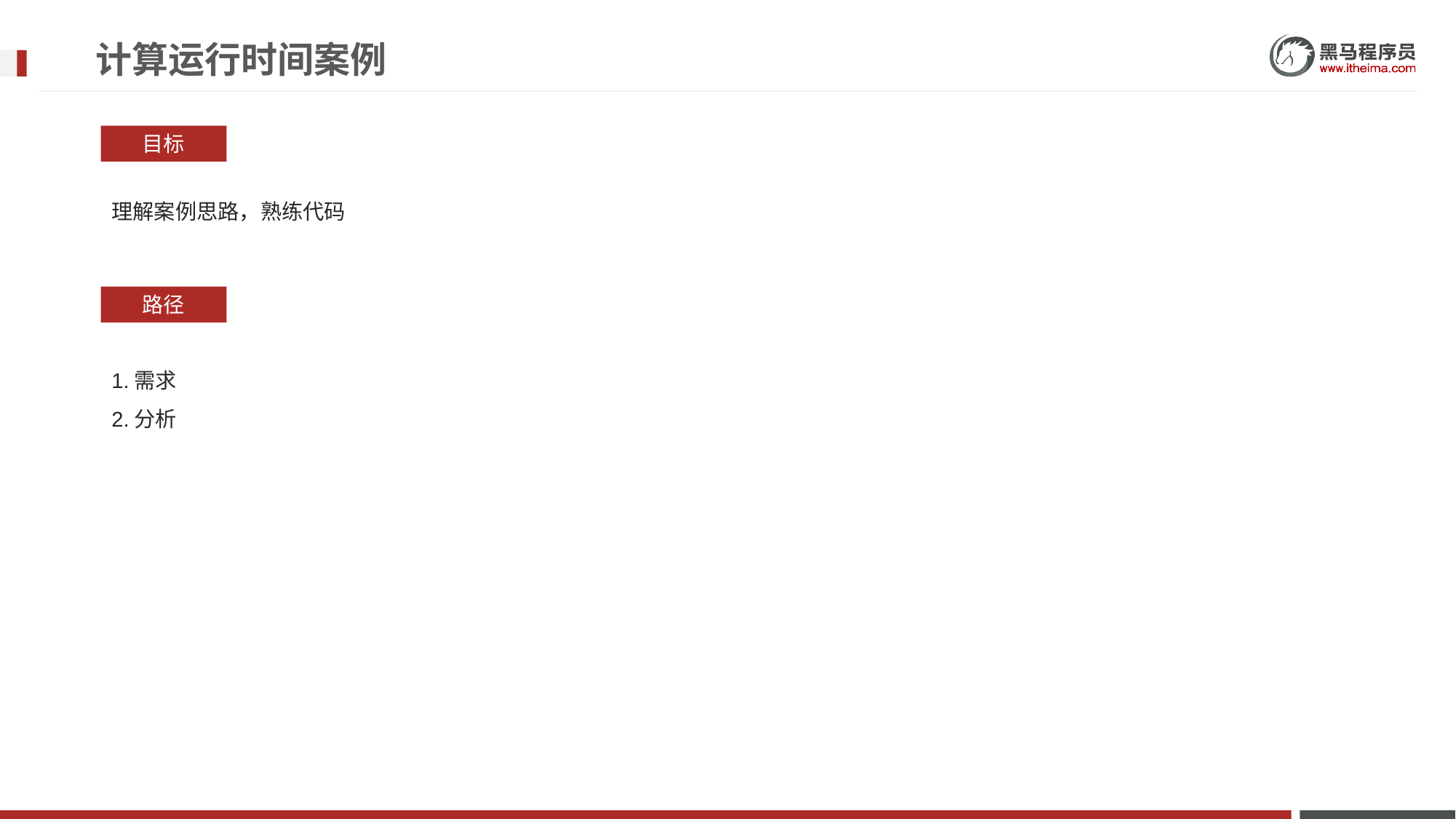

# 计算运行时间案例
目标
理解案例思路，熟练代码
路径
1.需求
2.分析